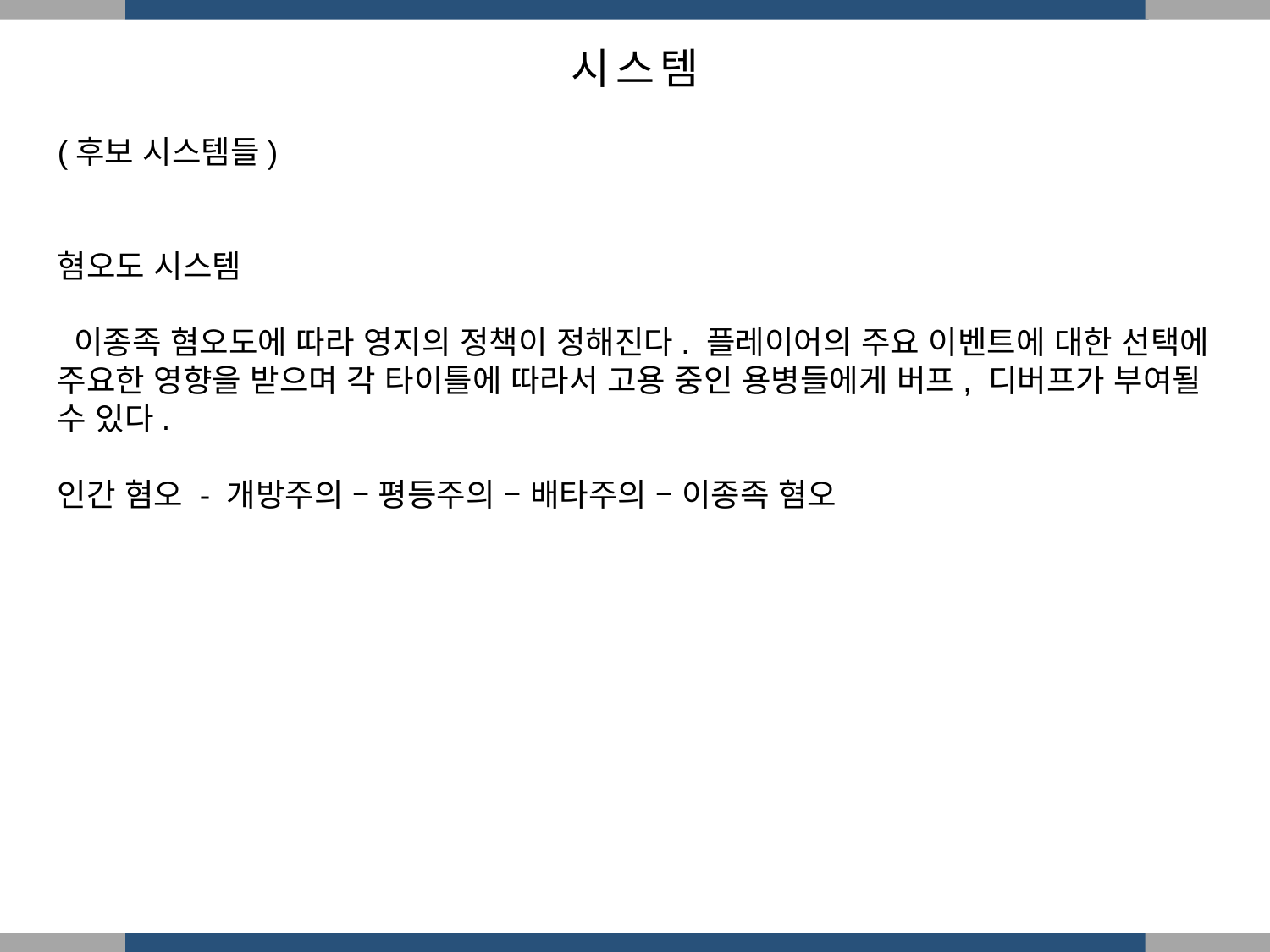

시스템
(후보 시스템들)

혐오도 시스템

 이종족 혐오도에 따라 영지의 정책이 정해진다. 플레이어의 주요 이벤트에 대한 선택에 주요한 영향을 받으며 각 타이틀에 따라서 고용 중인 용병들에게 버프, 디버프가 부여될 수 있다.

인간 혐오 - 개방주의 – 평등주의 – 배타주의 – 이종족 혐오